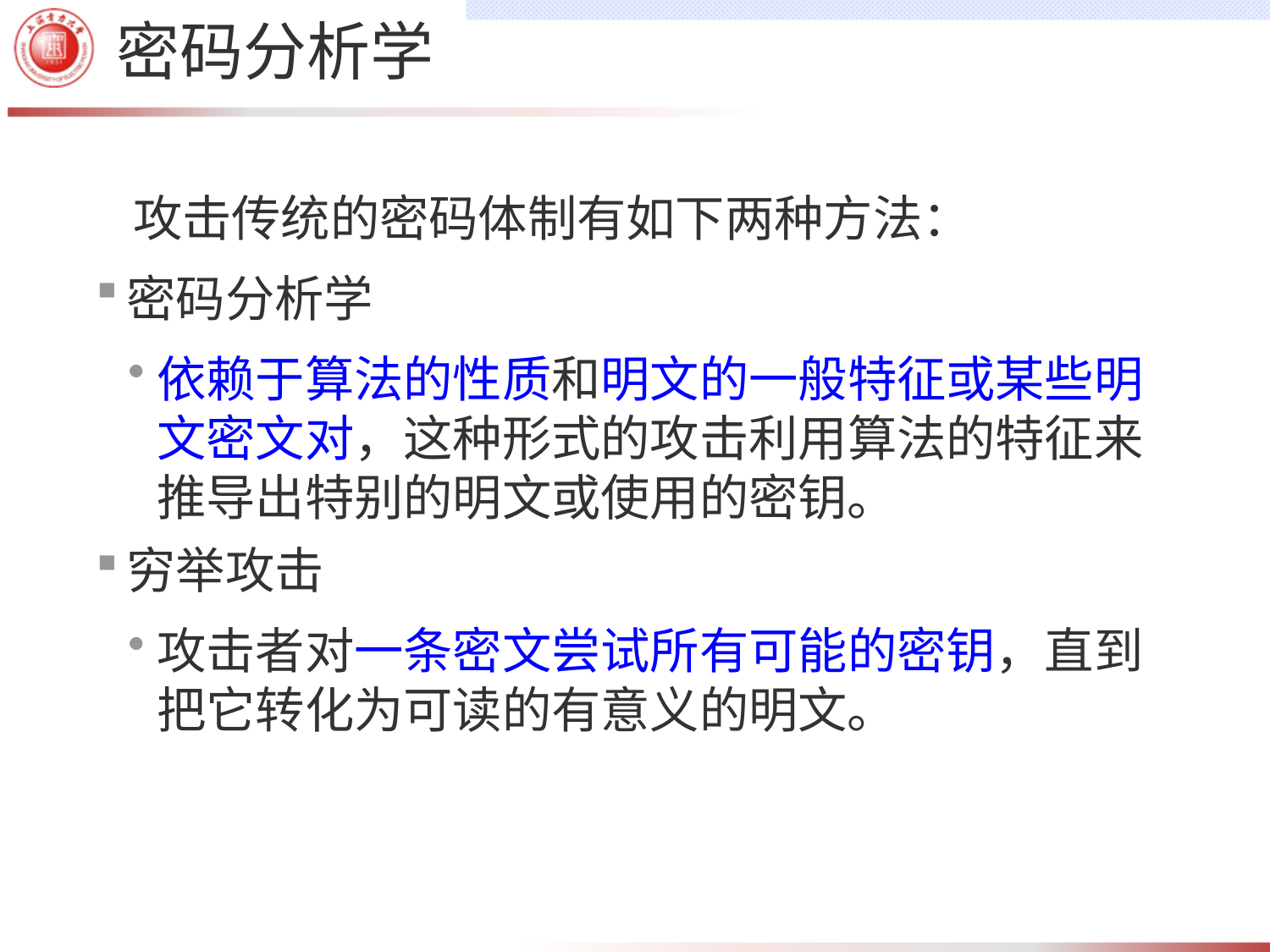

# 密码分析学
攻击传统的密码体制有如下两种方法：
密码分析学
依赖于算法的性质和明文的一般特征或某些明文密文对，这种形式的攻击利用算法的特征来推导出特别的明文或使用的密钥。
穷举攻击
攻击者对一条密文尝试所有可能的密钥，直到把它转化为可读的有意义的明文。